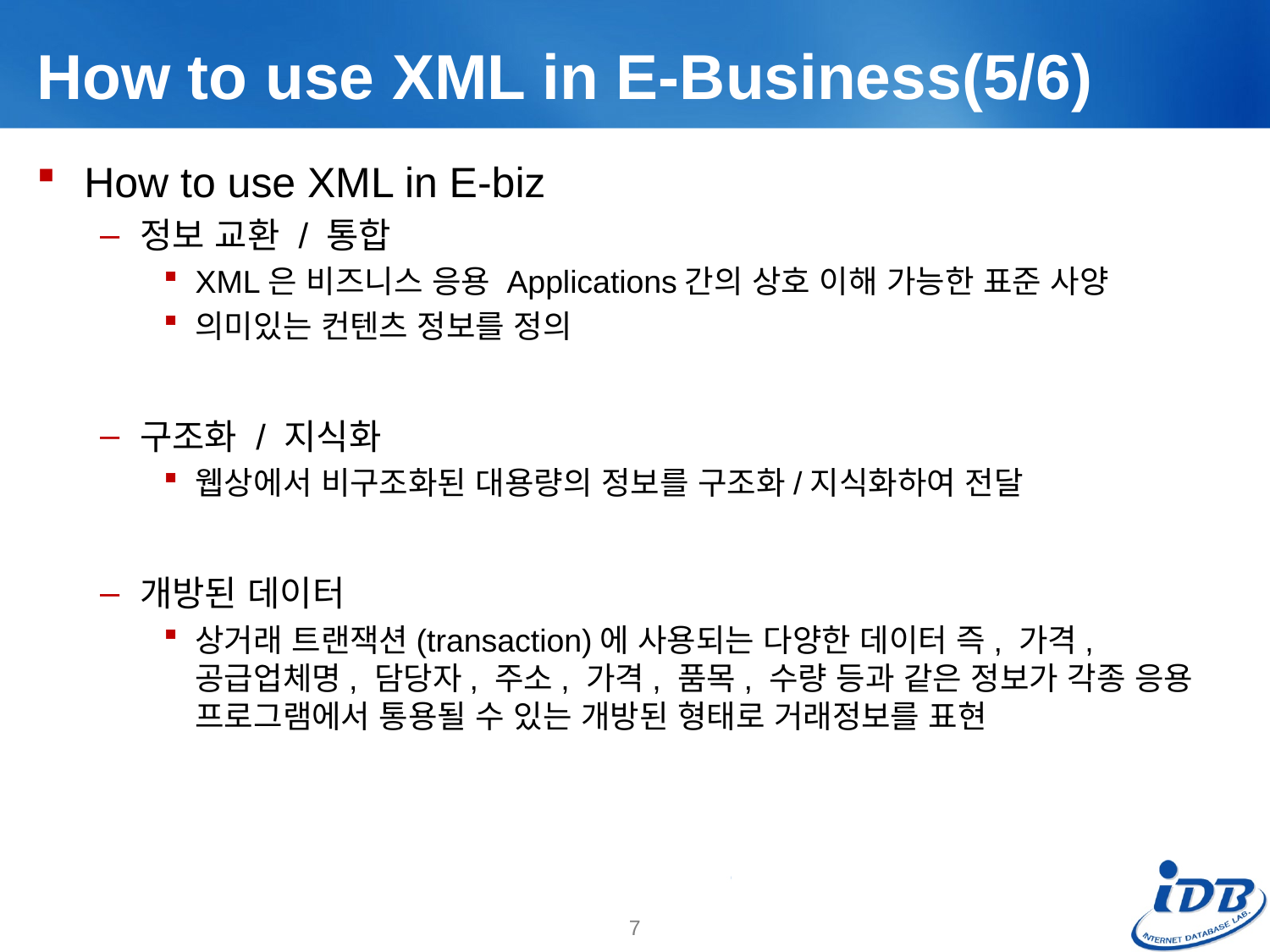

# How to use XML in E-Business(5/6)
How to use XML in E-biz
정보 교환 / 통합
XML은 비즈니스 응용 Applications간의 상호 이해 가능한 표준 사양
의미있는 컨텐츠 정보를 정의

구조화 / 지식화
웹상에서 비구조화된 대용량의 정보를 구조화/지식화하여 전달

개방된 데이터
상거래 트랜잭션(transaction)에 사용되는 다양한 데이터 즉, 가격, 공급업체명, 담당자, 주소, 가격, 품목, 수량 등과 같은 정보가 각종 응용 프로그램에서 통용될 수 있는 개방된 형태로 거래정보를 표현
7